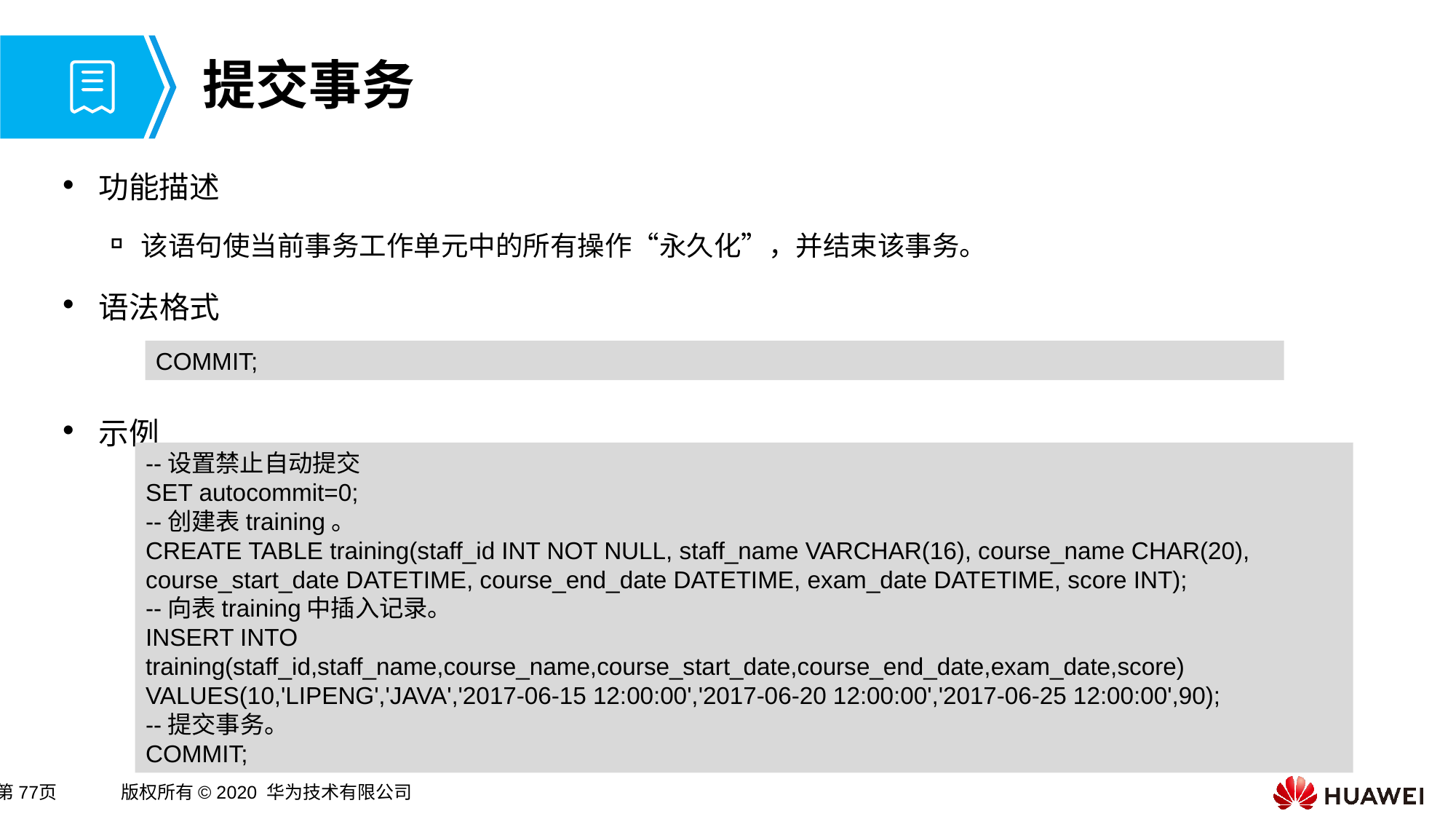

# 提交事务
功能描述
该语句使当前事务工作单元中的所有操作“永久化”，并结束该事务。
语法格式

示例

COMMIT;
--设置禁止自动提交
SET autocommit=0;
--创建表training。
CREATE TABLE training(staff_id INT NOT NULL, staff_name VARCHAR(16), course_name CHAR(20),
course_start_date DATETIME, course_end_date DATETIME, exam_date DATETIME, score INT);
--向表training中插入记录。
INSERT INTO training(staff_id,staff_name,course_name,course_start_date,course_end_date,exam_date,score)
VALUES(10,'LIPENG','JAVA','2017-06-15 12:00:00','2017-06-20 12:00:00','2017-06-25 12:00:00',90);
--提交事务。
COMMIT;